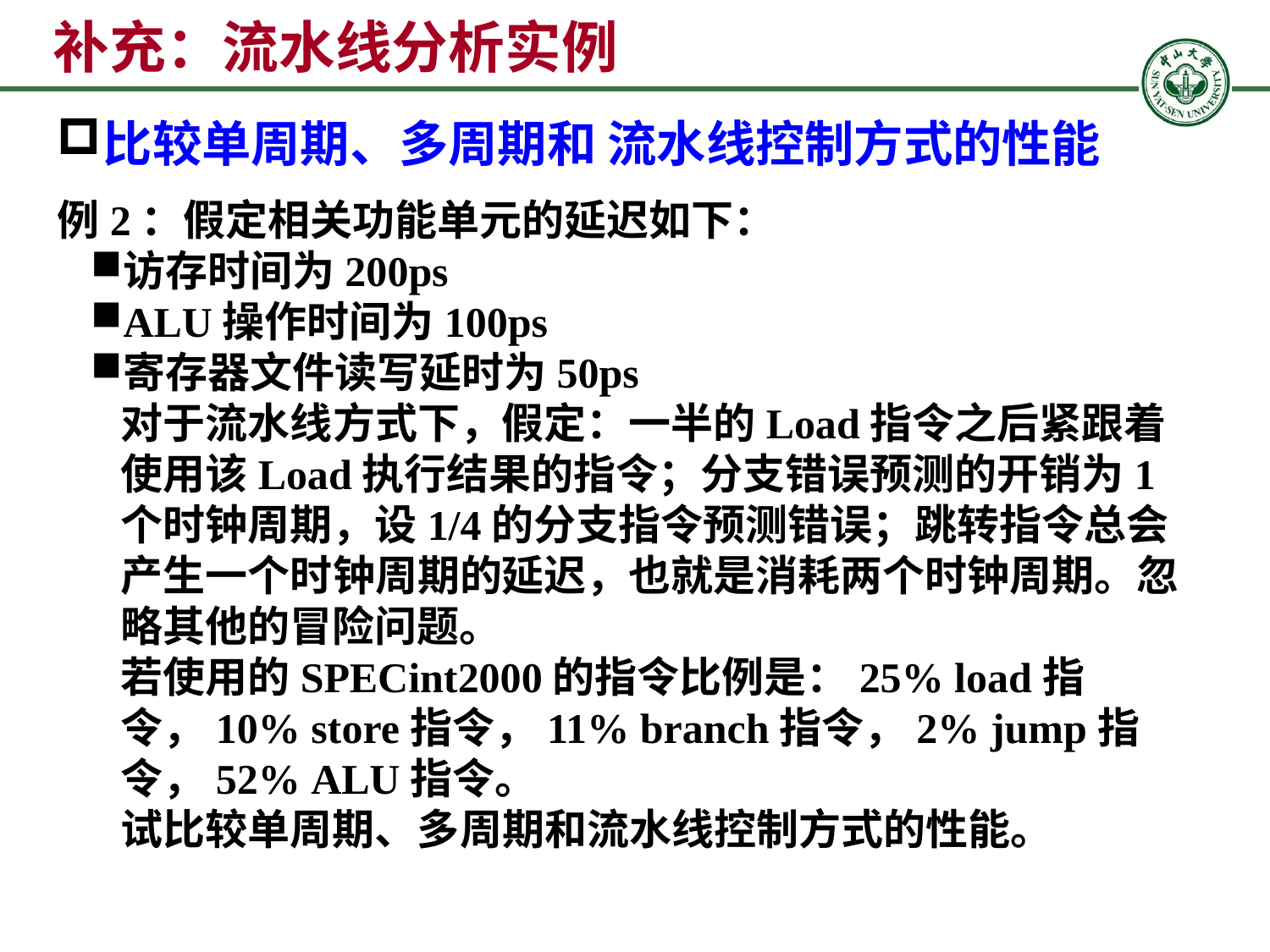

# 补充：流水线分析实例
比较单周期、多周期和 流水线控制方式的性能
例2：假定相关功能单元的延迟如下：
访存时间为200ps
ALU操作时间为100ps
寄存器文件读写延时为50ps
对于流水线方式下，假定：一半的Load指令之后紧跟着使用该Load执行结果的指令；分支错误预测的开销为1个时钟周期，设1/4的分支指令预测错误；跳转指令总会产生一个时钟周期的延迟，也就是消耗两个时钟周期。忽略其他的冒险问题。
若使用的SPECint2000的指令比例是：25% load指令，10% store指令，11% branch指令，2% jump指令，52% ALU指令。
试比较单周期、多周期和流水线控制方式的性能。